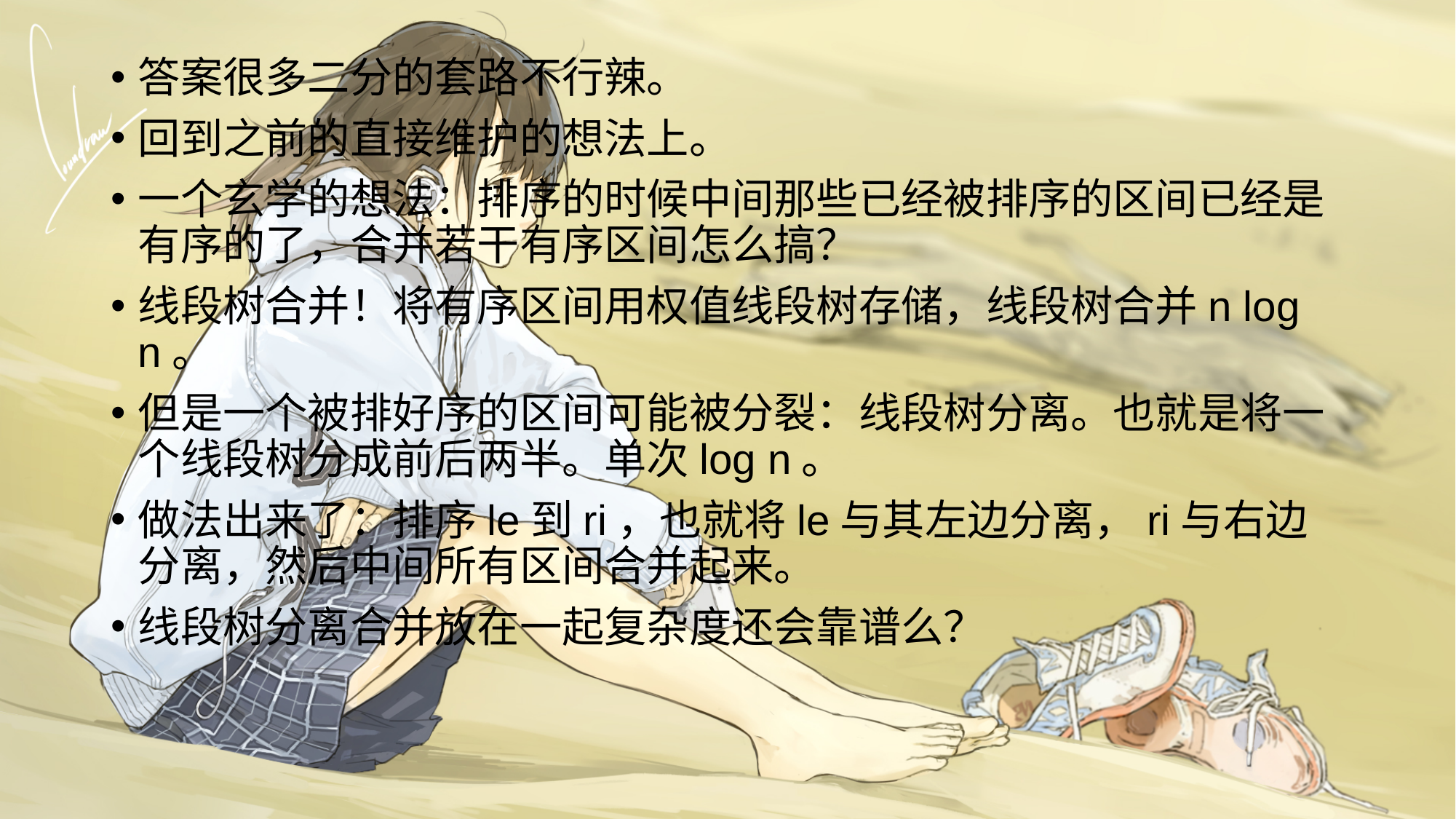

答案很多二分的套路不行辣。
回到之前的直接维护的想法上。
一个玄学的想法：排序的时候中间那些已经被排序的区间已经是有序的了，合并若干有序区间怎么搞？
线段树合并！将有序区间用权值线段树存储，线段树合并n log n。
但是一个被排好序的区间可能被分裂：线段树分离。也就是将一个线段树分成前后两半。单次log n。
做法出来了：排序le到ri，也就将le与其左边分离，ri与右边分离，然后中间所有区间合并起来。
线段树分离合并放在一起复杂度还会靠谱么？